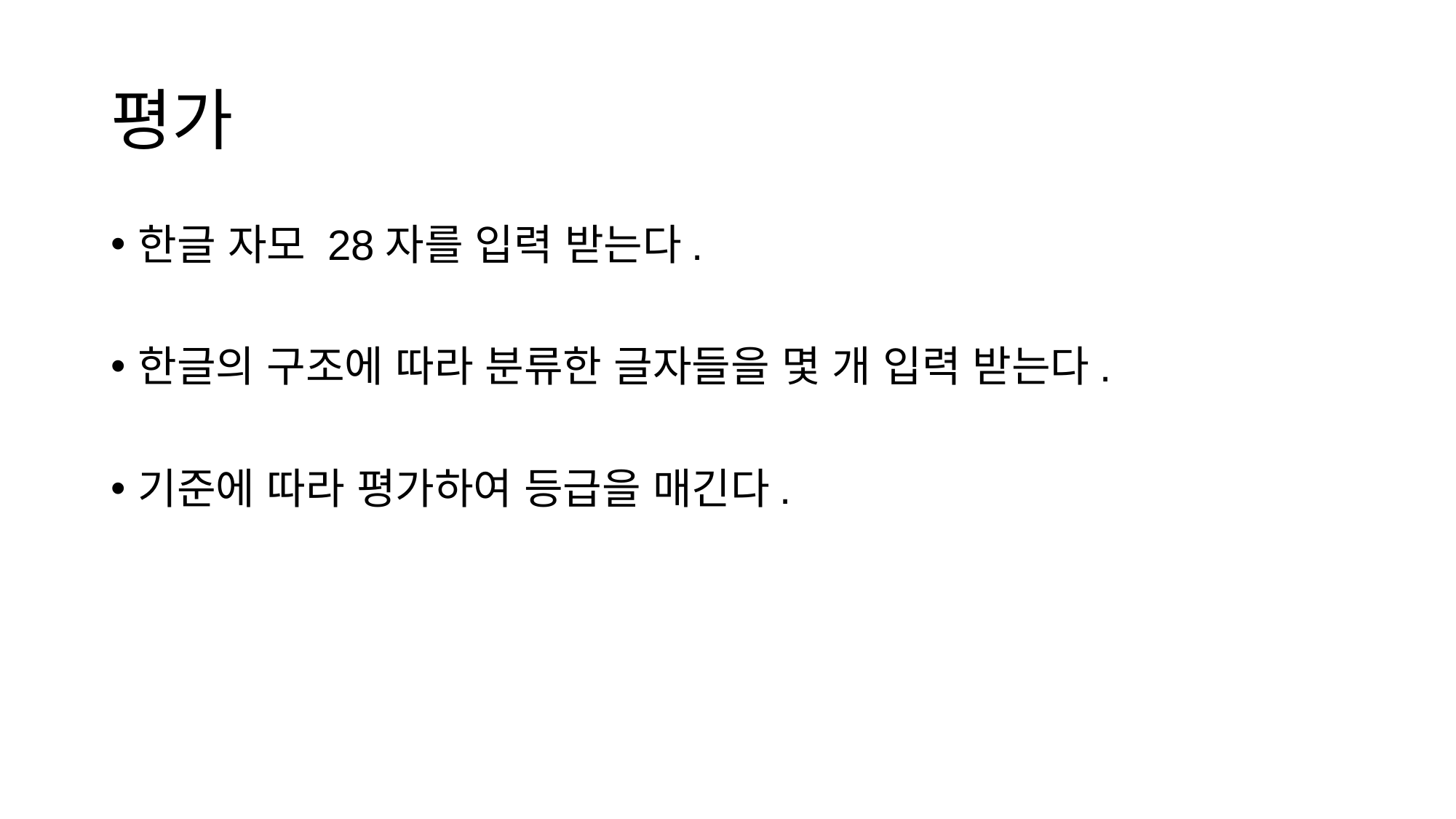

# 평가
한글 자모 28자를 입력 받는다.

한글의 구조에 따라 분류한 글자들을 몇 개 입력 받는다.

기준에 따라 평가하여 등급을 매긴다.